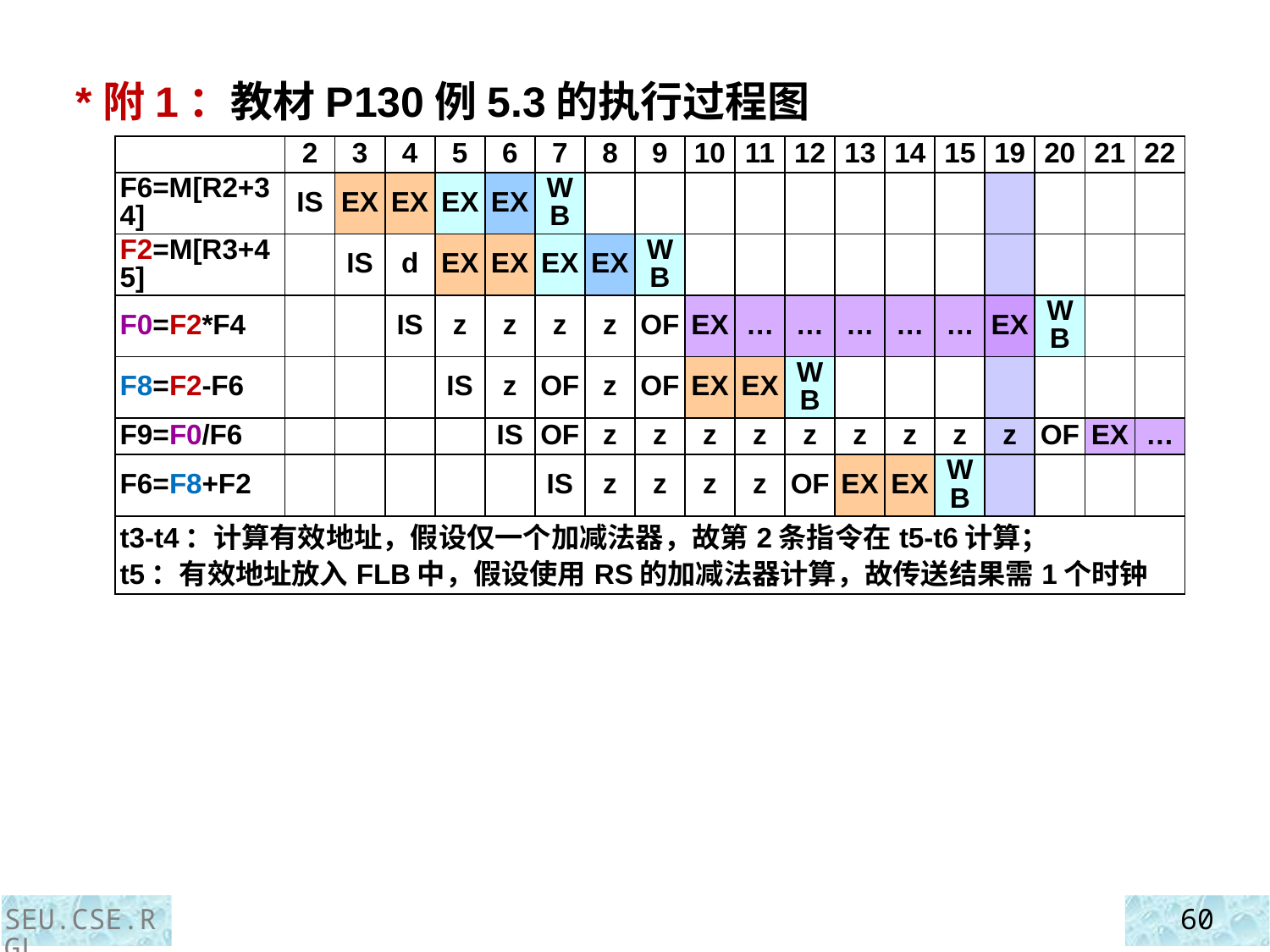

*附1：教材P130例5.3的执行过程图
|  | 2 | 3 | 4 | 5 | 6 | 7 | 8 | 9 | 10 | 11 | 12 | 13 | 14 | 15 | 19 | 20 | 21 | 22 |
| --- | --- | --- | --- | --- | --- | --- | --- | --- | --- | --- | --- | --- | --- | --- | --- | --- | --- | --- |
| F6=M[R2+34] | IS | EX | EX | EX | EX | WB |  |  |  |  |  |  |  |  |  |  |  |  |
| F2=M[R3+45] |  | IS | d | EX | EX | EX | EX | WB |  |  |  |  |  |  |  |  |  |  |
| F0=F2\*F4 |  |  | IS | z | z | z | z | OF | EX | … | … | … | … | … | EX | WB |  |  |
| F8=F2-F6 |  |  |  | IS | z | OF | z | OF | EX | EX | WB |  |  |  |  |  |  |  |
| F9=F0/F6 |  |  |  |  | IS | OF | z | z | z | z | z | z | z | z | z | OF | EX | … |
| F6=F8+F2 |  |  |  |  |  | IS | z | z | z | z | OF | EX | EX | WB |  |  |  |  |
| t3-t4：计算有效地址，假设仅一个加减法器，故第2条指令在t5-t6计算； t5：有效地址放入FLB中，假设使用RS的加减法器计算，故传送结果需1个时钟 |  |  |  |  |  |  |  |  |  |  |  |  |  |  |  |  |  |  |
SEU.CSE.RGL
60